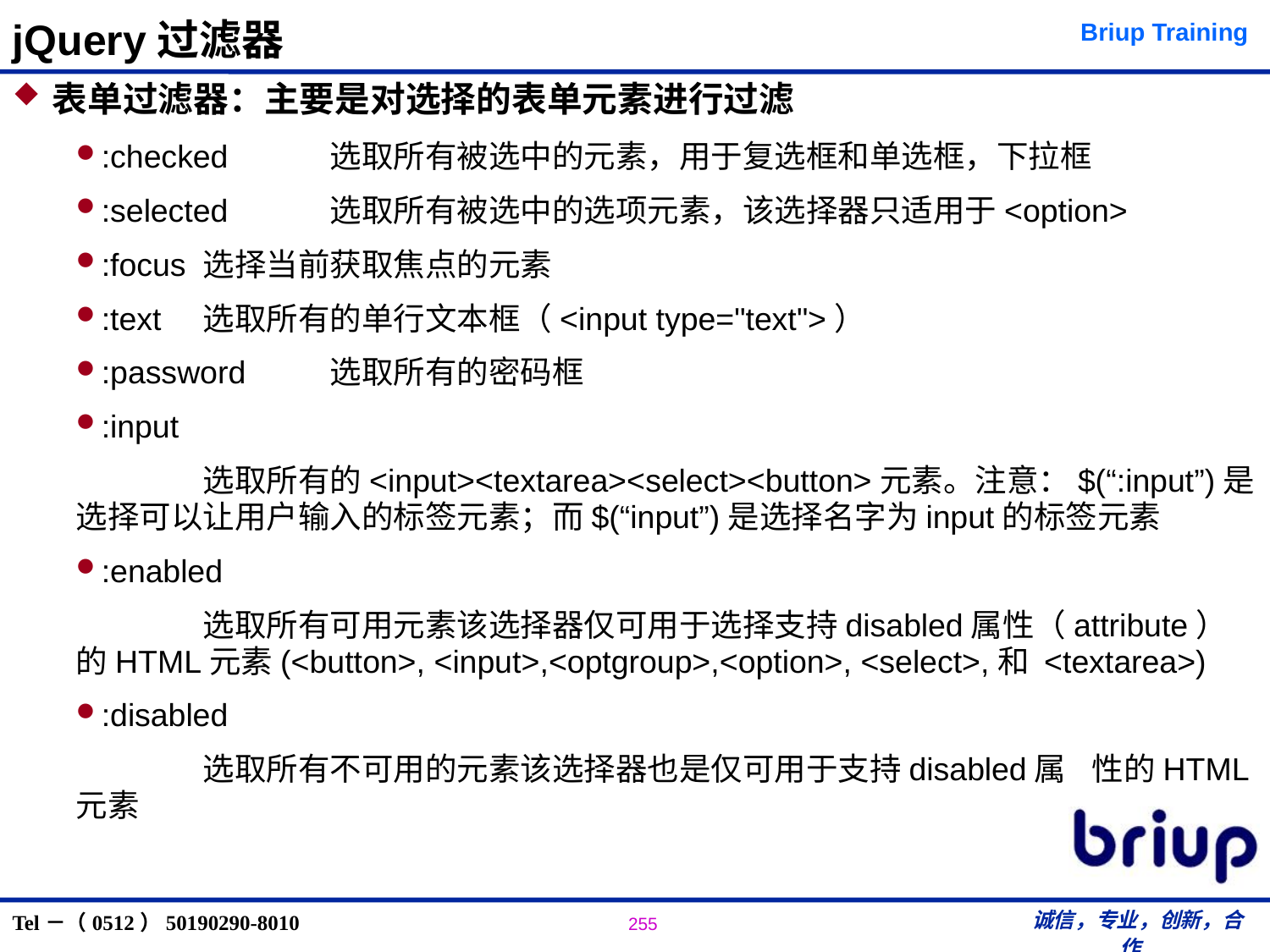

# jQuery过滤器
表单过滤器：主要是对选择的表单元素进行过滤
:checked	选取所有被选中的元素，用于复选框和单选框，下拉框
:selected	选取所有被选中的选项元素，该选择器只适用于<option>
:focus	选择当前获取焦点的元素
:text	选取所有的单行文本框（<input type="text">）
:password	选取所有的密码框
:input
	选取所有的<input><textarea><select><button>元素。注意：$(“:input”)是选择可以让用户输入的标签元素；而$(“input”)是选择名字为input的标签元素
:enabled
	选取所有可用元素该选择器仅可用于选择支持disabled属性（attribute）的HTML元素(<button>, <input>,<optgroup>,<option>, <select>,和 <textarea>)
:disabled
	选取所有不可用的元素该选择器也是仅可用于支持disabled属	性的HTML元素